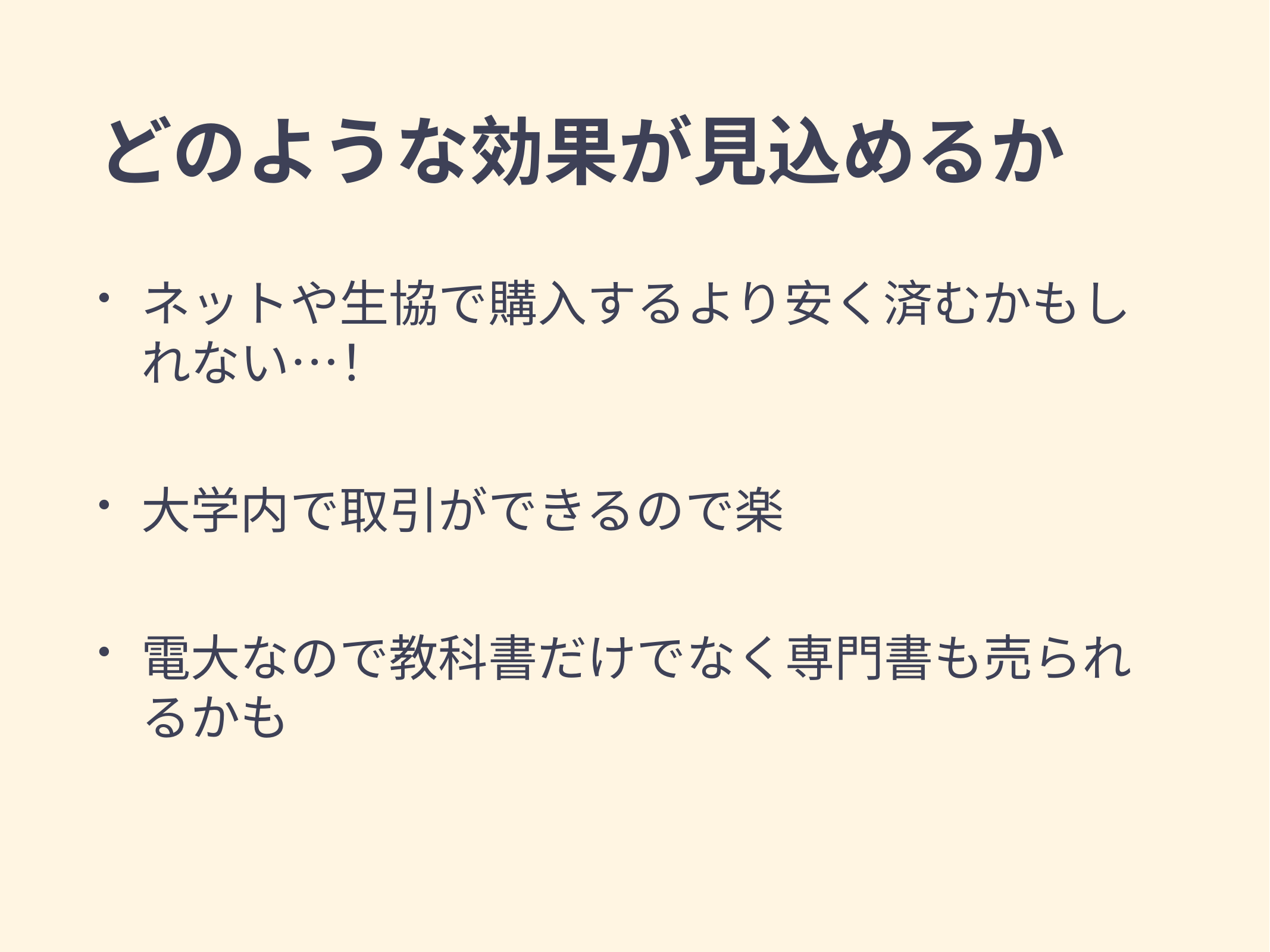

# どのような効果が見込めるか
ネットや生協で購入するより安く済むかもしれない…！
大学内で取引ができるので楽
電大なので教科書だけでなく専門書も売られるかも